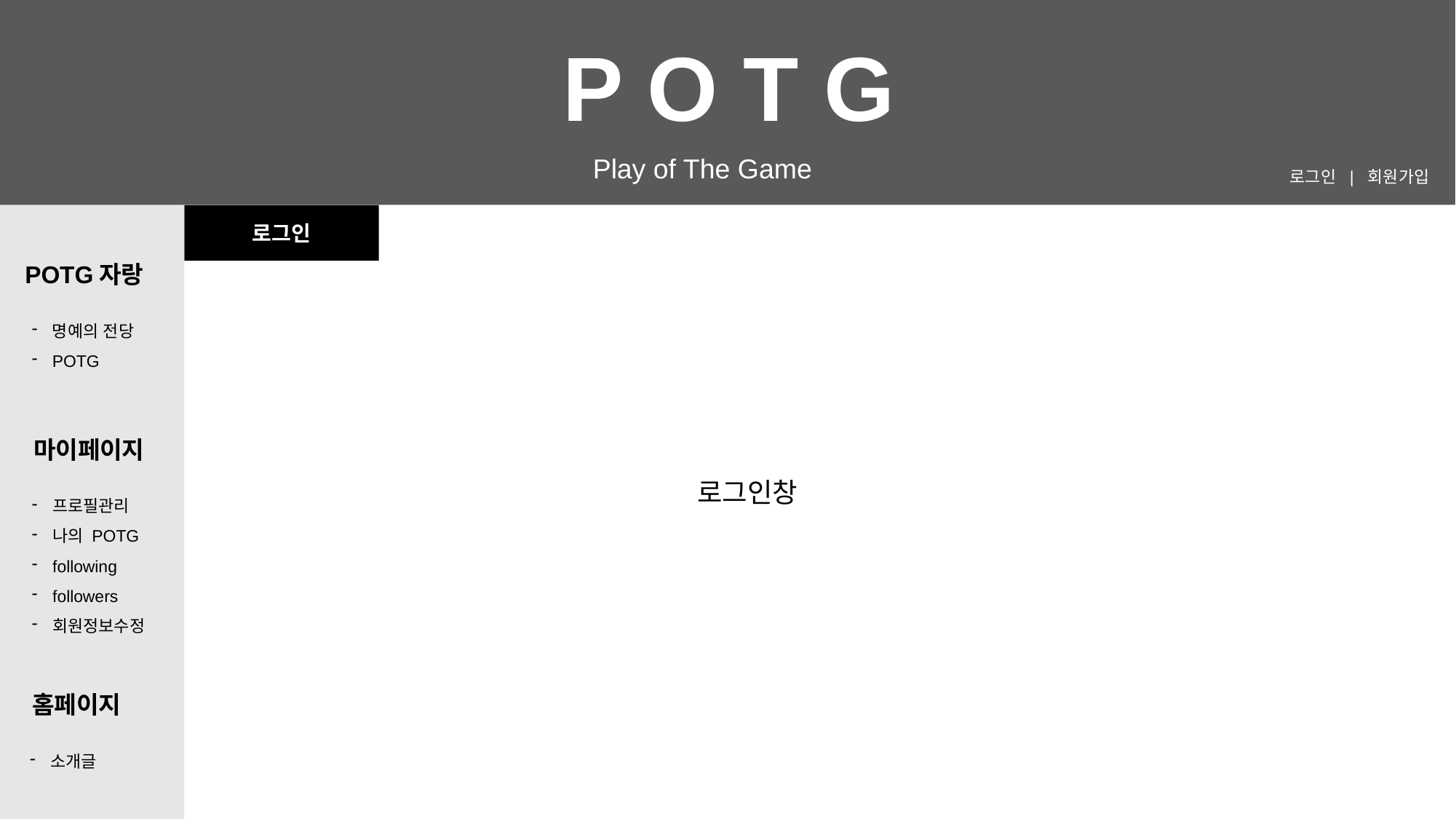

P O T G
Play of The Game
로그인  |  회원가입

로그인
POTG자랑
명예의 전당
POTG
마이페이지
로그인창
프로필관리
나의 POTG
following
followers
회원정보수정
홈페이지
소개글